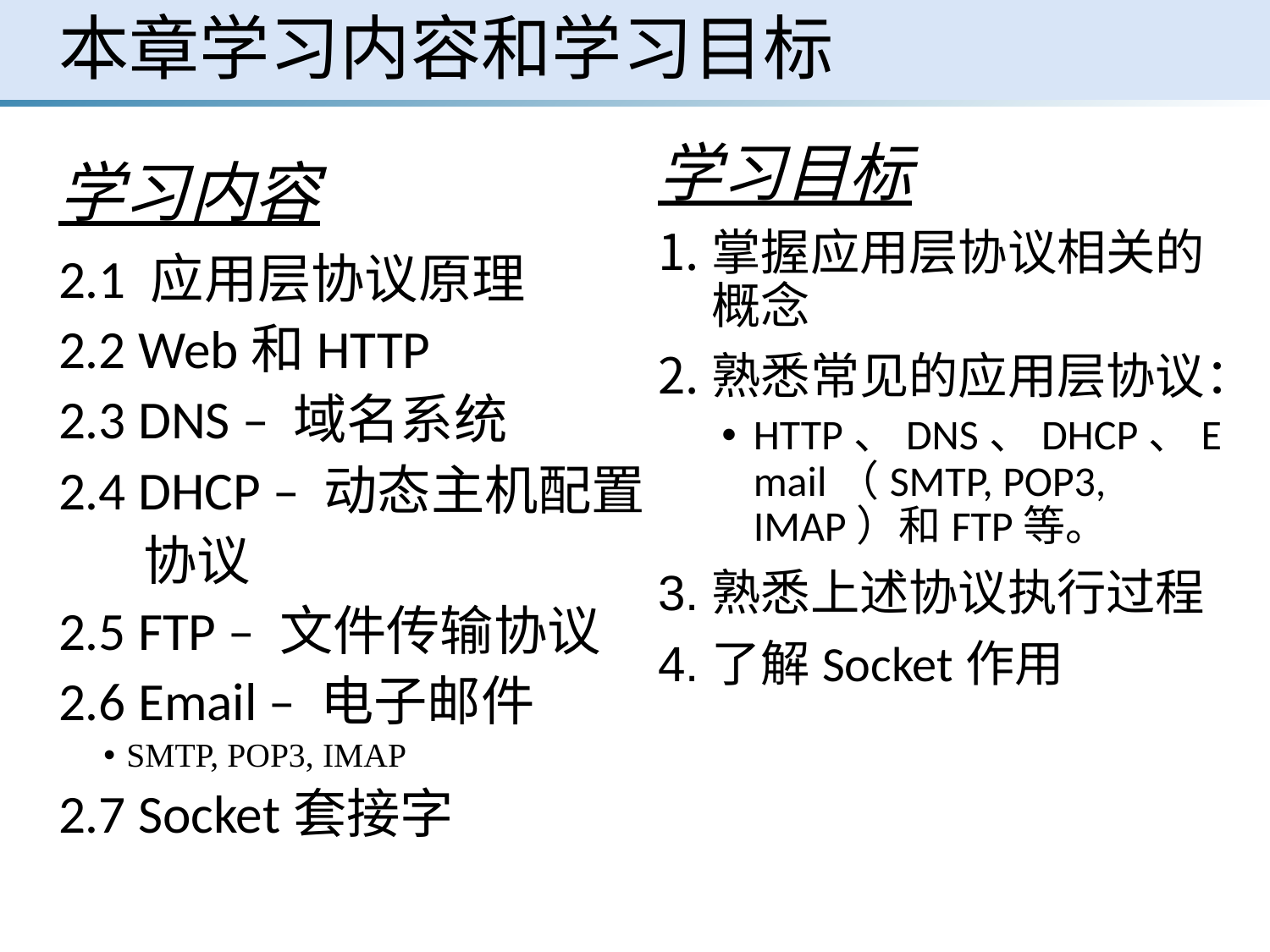

# 本章学习内容和学习目标
学习内容
2.1 应用层协议原理
2.2 Web和HTTP
2.3 DNS – 域名系统
2.4 DHCP – 动态主机配置
      协议
2.5 FTP – 文件传输协议
2.6 Email – 电子邮件
SMTP, POP3, IMAP
2.7 Socket套接字
学习目标
掌握应用层协议相关的概念
熟悉常见的应用层协议：
HTTP、DNS、DHCP、Email（SMTP, POP3, IMAP）和FTP等。
熟悉上述协议执行过程
了解Socket作用